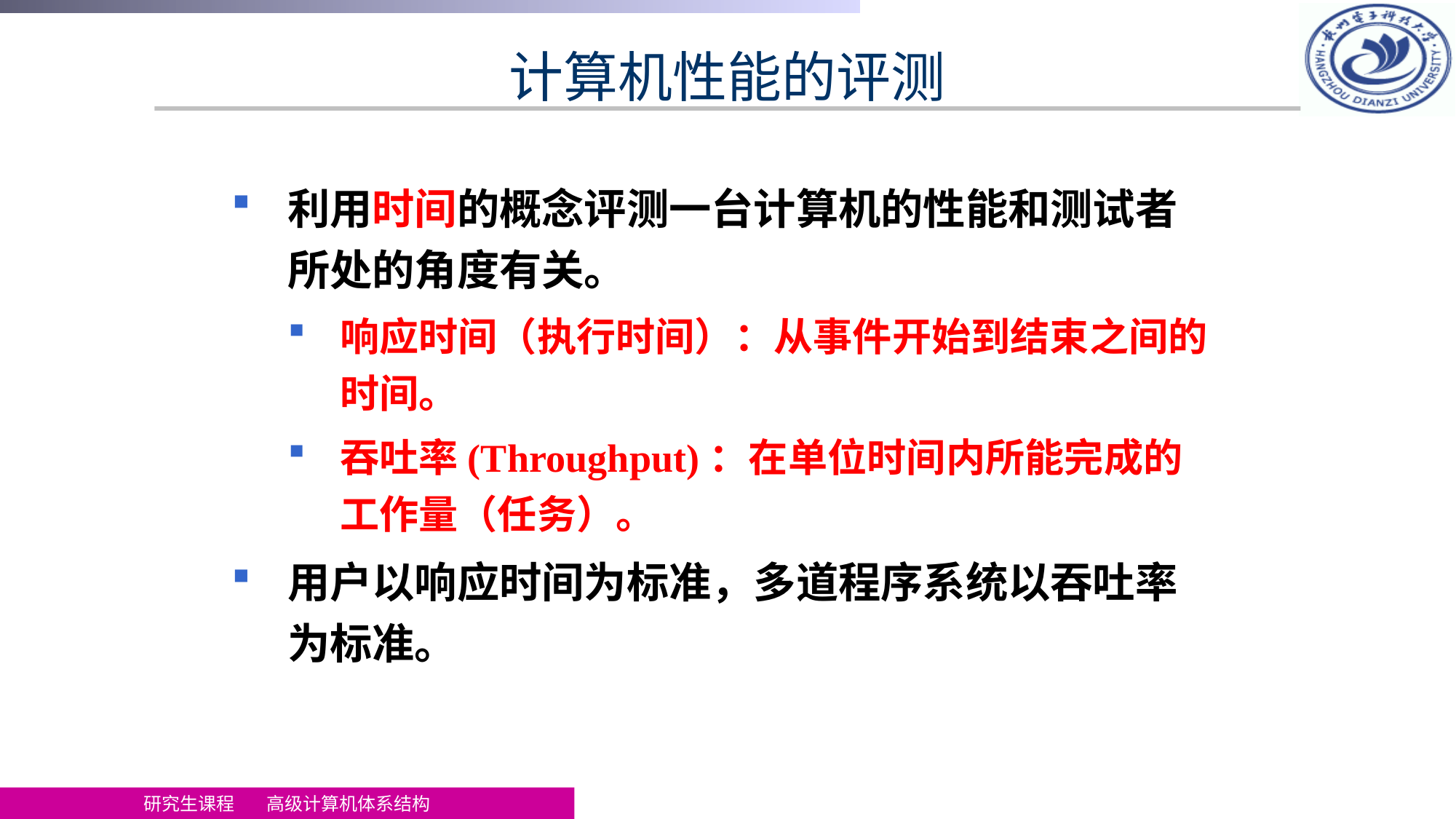

计算机性能的评测
利用时间的概念评测一台计算机的性能和测试者所处的角度有关。
响应时间（执行时间）：从事件开始到结束之间的时间。
吞吐率(Throughput)：在单位时间内所能完成的工作量（任务）。
用户以响应时间为标准，多道程序系统以吞吐率为标准。